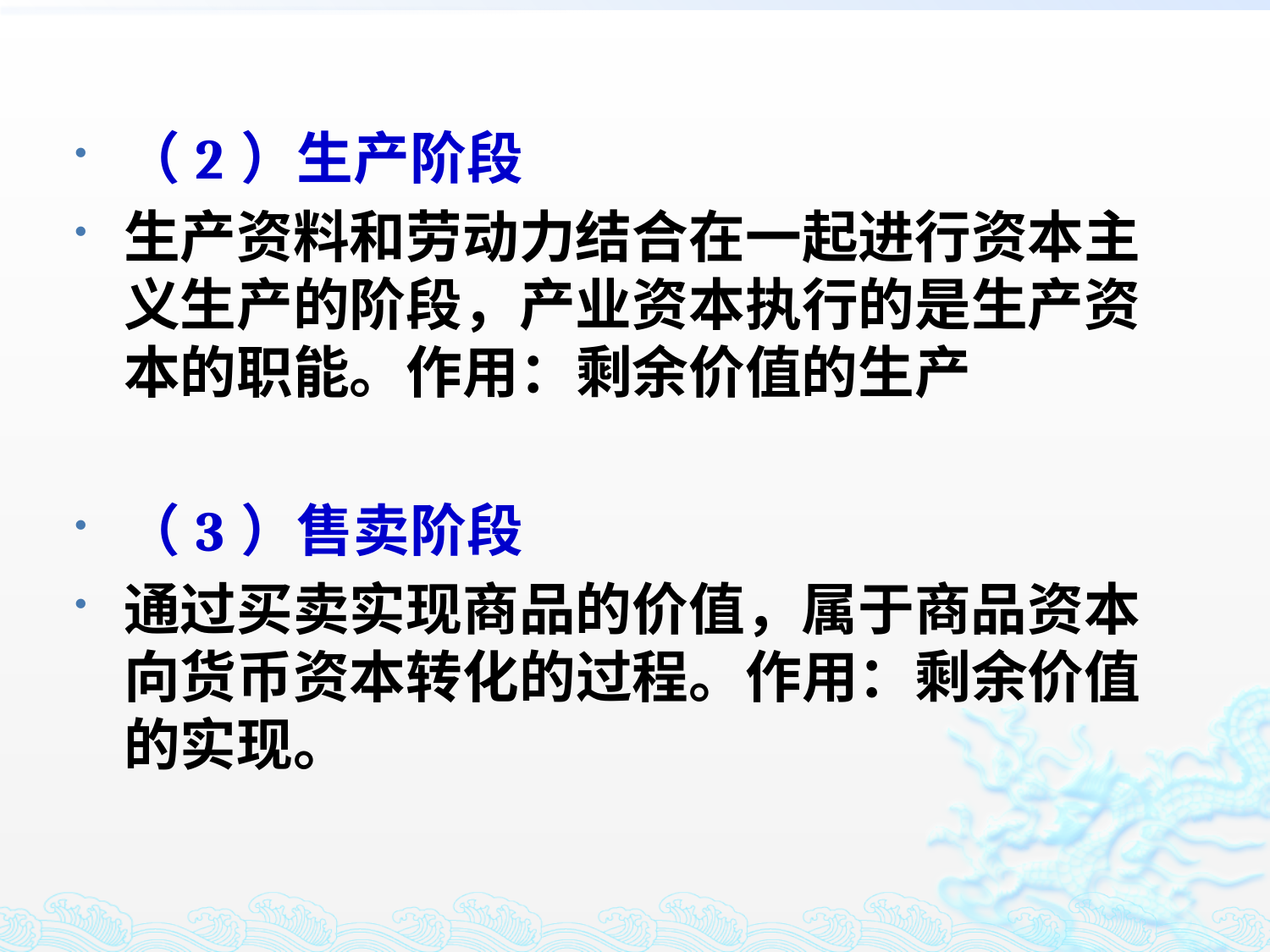

（2）生产阶段
生产资料和劳动力结合在一起进行资本主义生产的阶段，产业资本执行的是生产资本的职能。作用：剩余价值的生产

（3）售卖阶段
通过买卖实现商品的价值，属于商品资本向货币资本转化的过程。作用：剩余价值的实现。